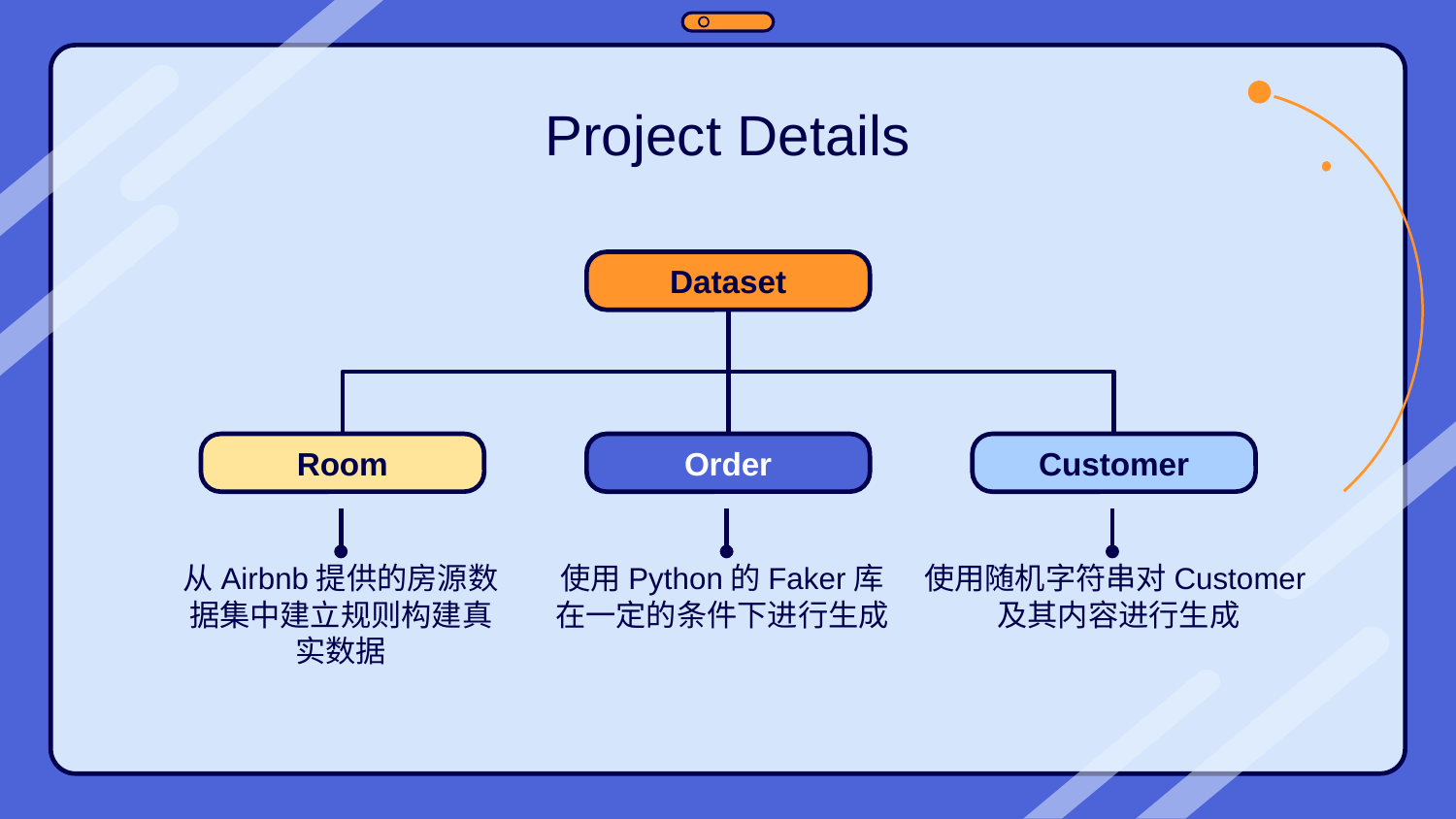

# Project Details
Dataset
Room
Order
Customer
从Airbnb提供的房源数据集中建立规则构建真实数据
使用Python的Faker库在一定的条件下进行生成
使用随机字符串对Customer及其内容进行生成